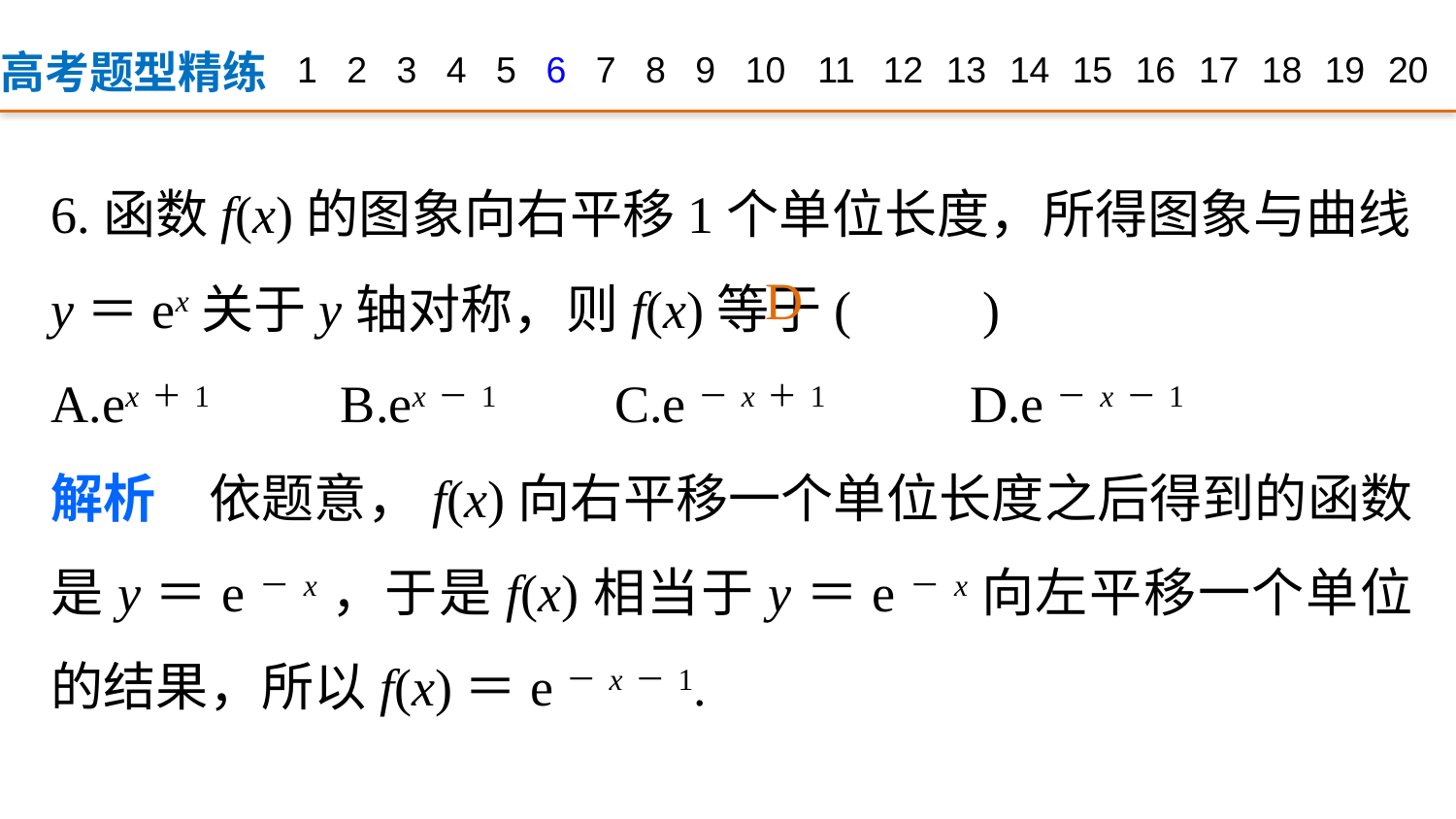

高考题型精练
1
2
3
4
5
6
7
8
9
12
13
14
15
16
17
18
19
20
10
11
6.函数f(x)的图象向右平移1个单位长度，所得图象与曲线y＝ex关于y轴对称，则f(x)等于(　　)
A.ex＋1          B.ex－1         C.e－x＋1           D.e－x－1
解析　依题意，f(x)向右平移一个单位长度之后得到的函数是y＝e－x，于是f(x)相当于y＝e－x向左平移一个单位的结果，所以f(x)＝e－x－1.
D